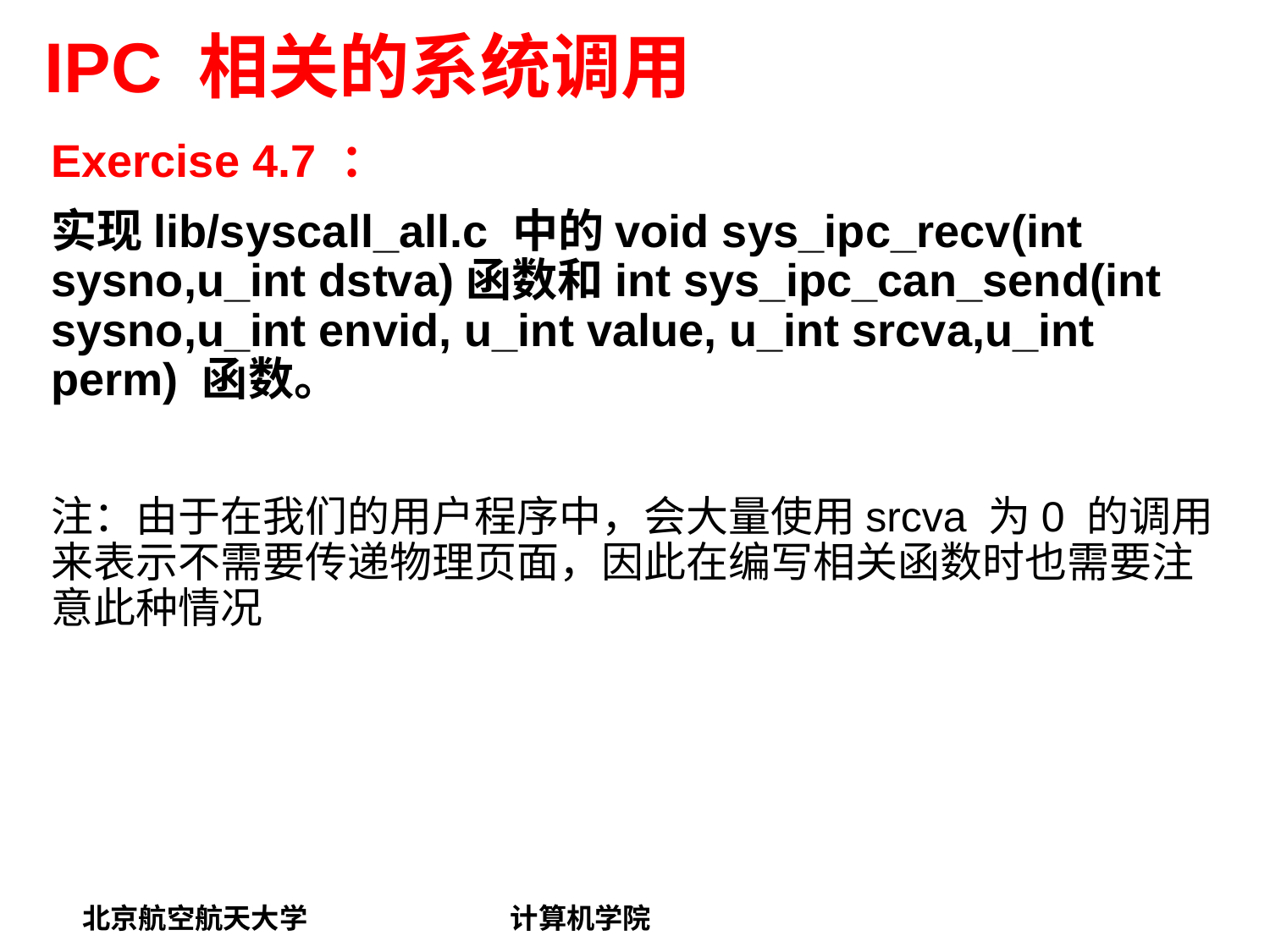

# IPC 相关的系统调用
Exercise 4.7 ：
实现lib/syscall_all.c 中的void sys_ipc_recv(int sysno,u_int dstva)函数和int sys_ipc_can_send(int sysno,u_int envid, u_int value, u_int srcva,u_int perm) 函数。

注：由于在我们的用户程序中，会大量使用srcva 为0 的调用来表示不需要传递物理页面，因此在编写相关函数时也需要注意此种情况